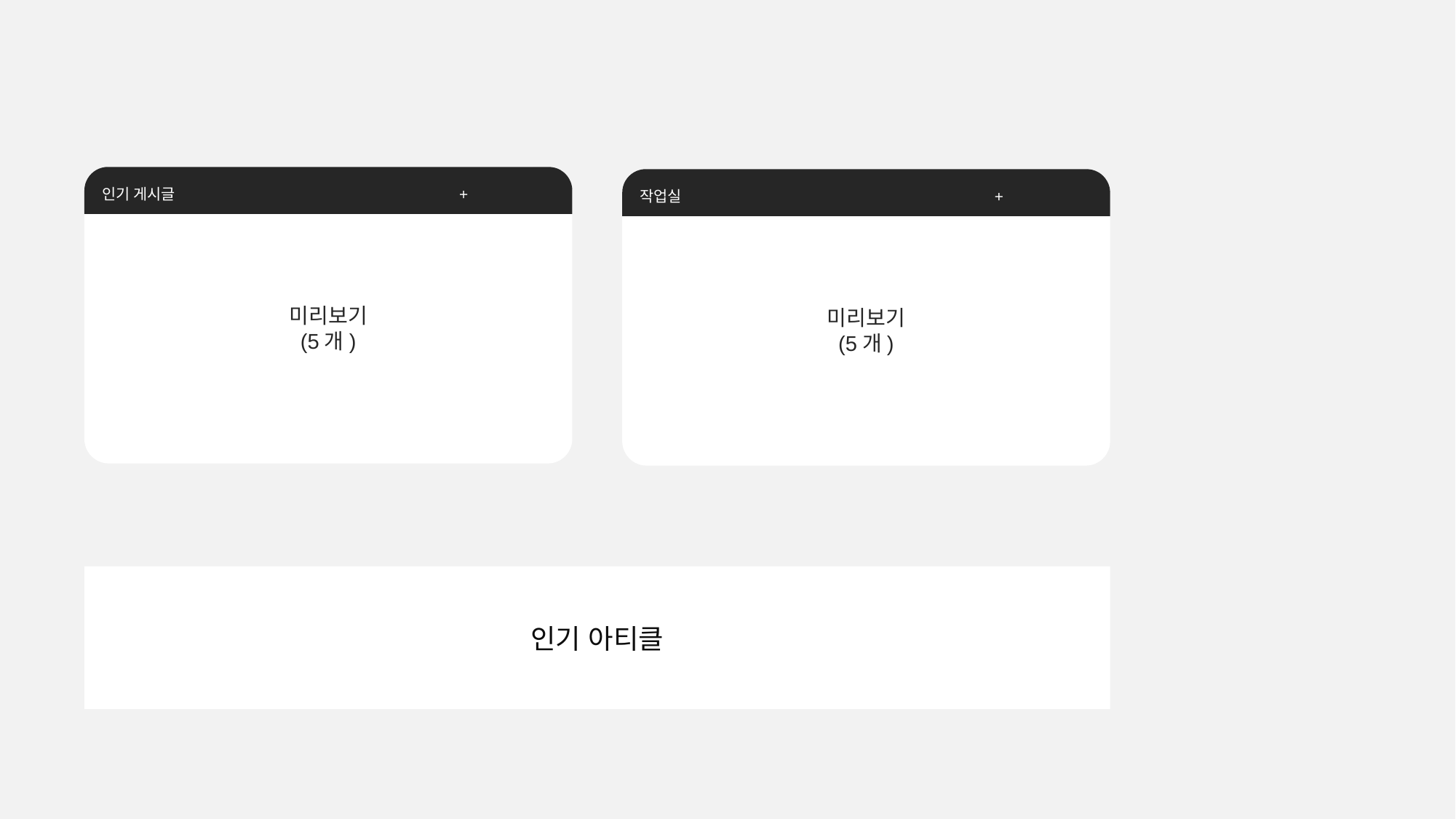

미리보기
(5개)
인기 게시글                                                                   +

미리보기
(5개)
작업실                                                                          +
인기 아티클